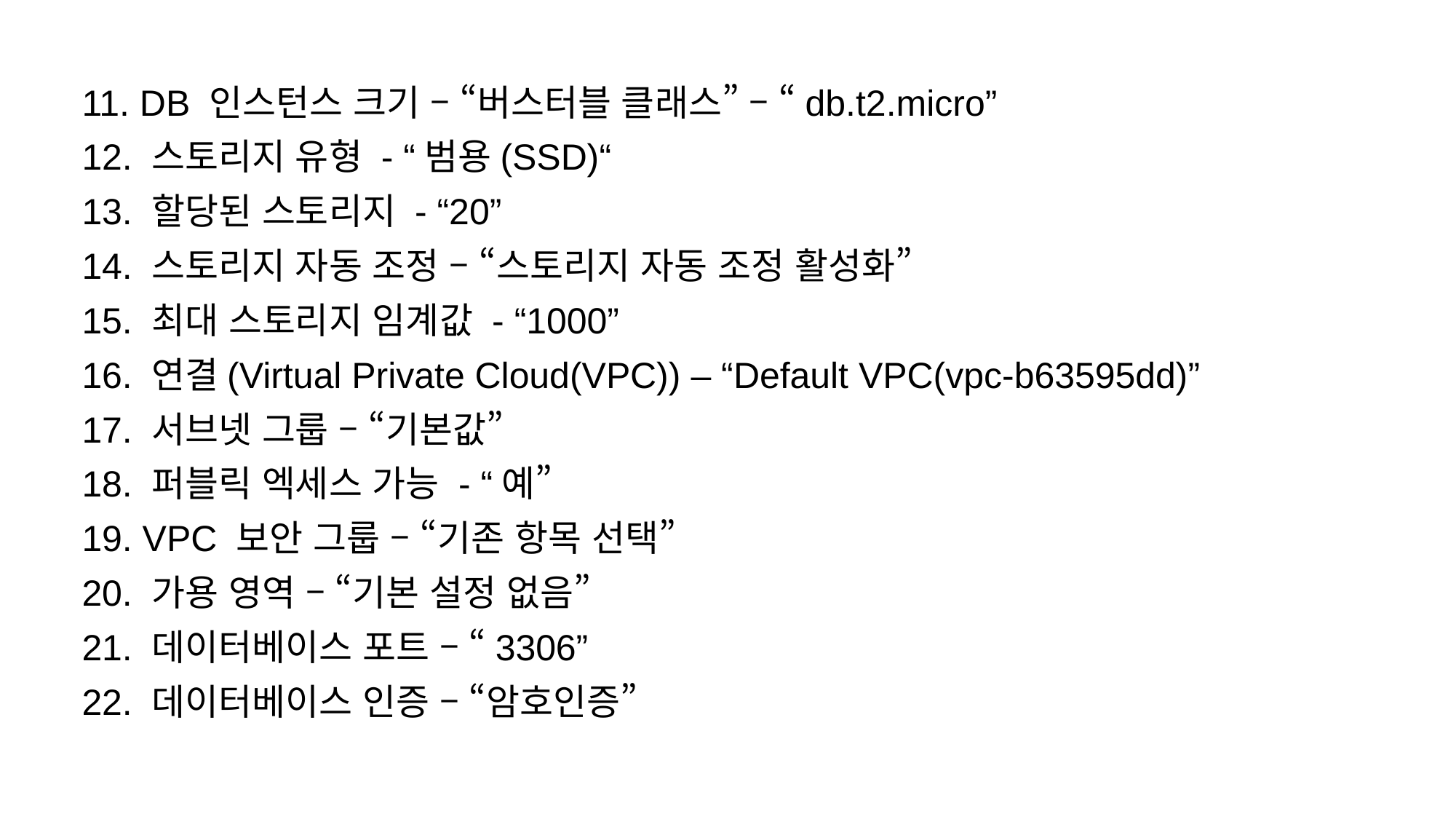

11. DB 인스턴스 크기 – “버스터블 클래스” – “db.t2.micro”
12. 스토리지 유형 - “범용(SSD)“
13. 할당된 스토리지 - “20”
14. 스토리지 자동 조정 – “스토리지 자동 조정 활성화”
15. 최대 스토리지 임계값 - “1000”
16. 연결(Virtual Private Cloud(VPC)) – “Default VPC(vpc-b63595dd)”
17. 서브넷 그룹 – “기본값”
18. 퍼블릭 엑세스 가능 - “예”
19. VPC 보안 그룹 – “기존 항목 선택”
20. 가용 영역 – “기본 설정 없음”
21. 데이터베이스 포트 – “3306”
22. 데이터베이스 인증 – “암호인증”